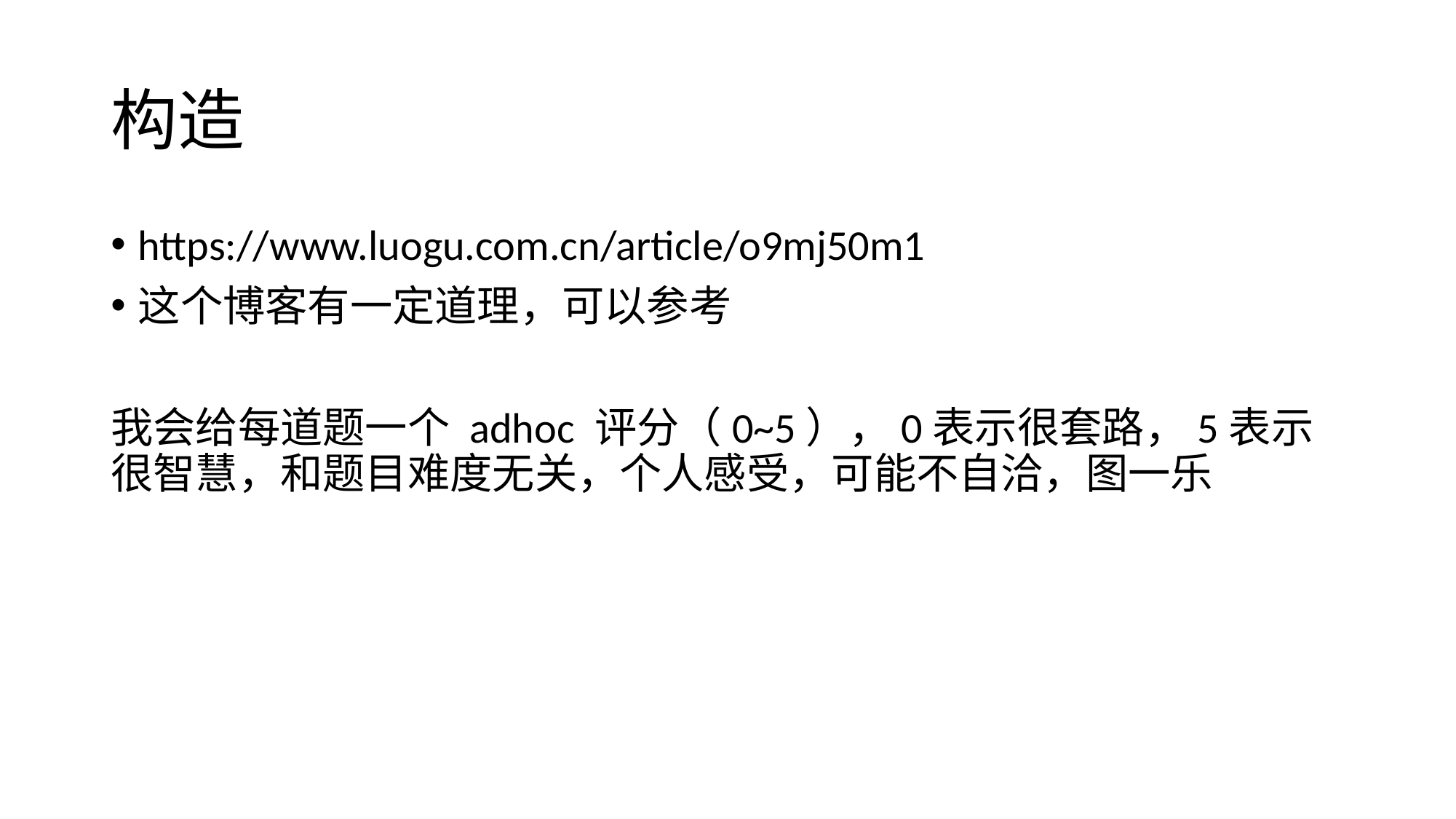

# 构造
https://www.luogu.com.cn/article/o9mj50m1
这个博客有一定道理，可以参考

我会给每道题一个 adhoc 评分（0~5），0表示很套路，5表示很智慧，和题目难度无关，个人感受，可能不自洽，图一乐